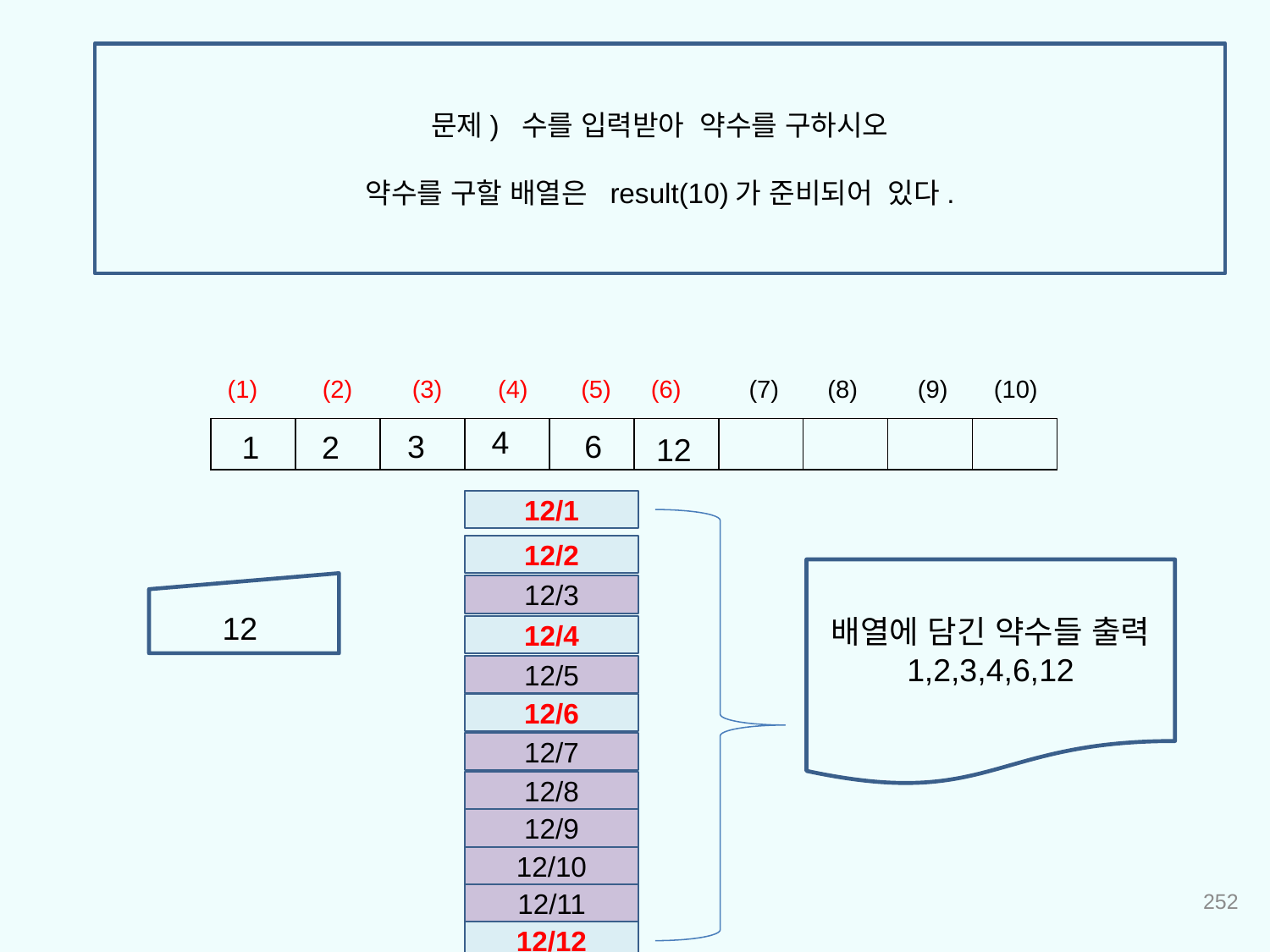

문제)  수를 입력받아  약수를 구하시오

약수를 구할 배열은  result(10)가 준비되어  있다.
(1)
(2)
(3)
(4)
(5)
(6)
(7)
(8)
(9)
(10)
4
|  |  |  |  |  |  |  |  |  |  |
| --- | --- | --- | --- | --- | --- | --- | --- | --- | --- |
3
6
1
2
12
12/1

12/2
배열에 담긴 약수들 출력
1,2,3,4,6,12

12/3
12
12/4
12/5
12/6
12/7
12/8
12/9
12/10
252
12/11
12/12